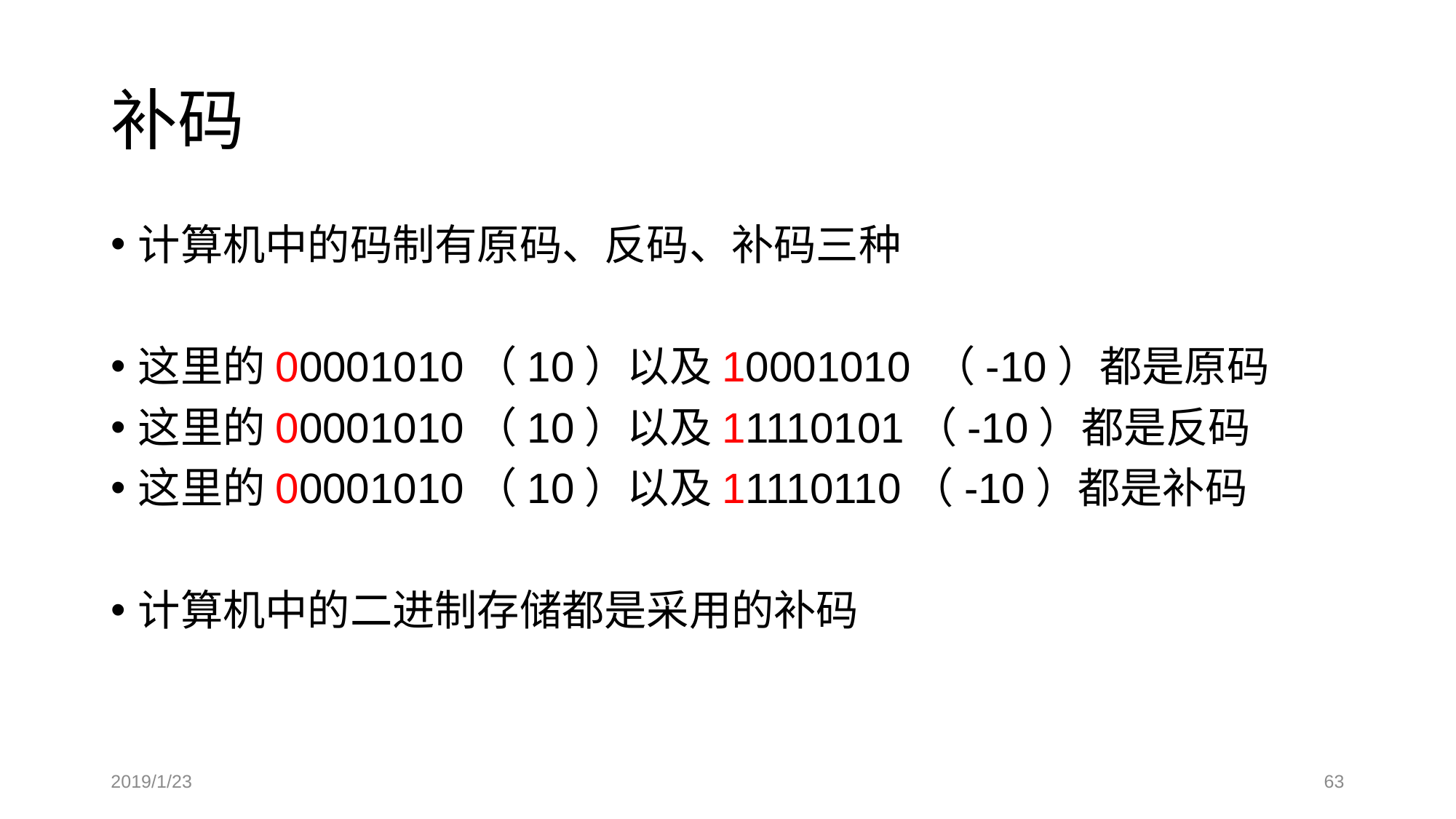

# 补码
计算机中的码制有原码、反码、补码三种

这里的00001010（10）以及10001010 （-10）都是原码
这里的00001010（10）以及11110101（-10）都是反码
这里的00001010（10）以及11110110（-10）都是补码

计算机中的二进制存储都是采用的补码
2019/1/23
63